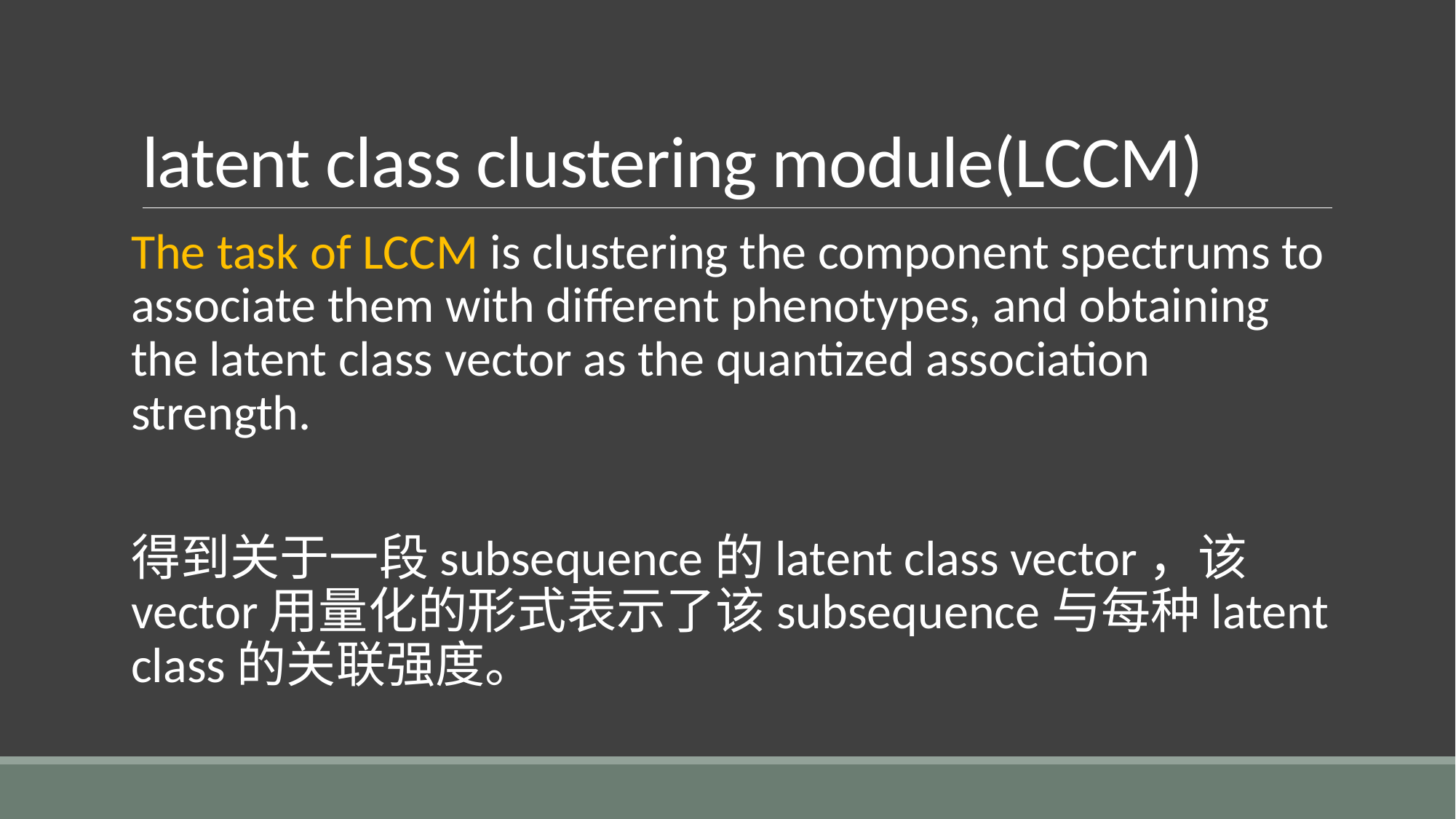

# latent class clustering module(LCCM)
The task of LCCM is clustering the component spectrums to associate them with different phenotypes, and obtaining the latent class vector as the quantized association strength.

得到关于一段subsequence的latent class vector，该vector用量化的形式表示了该subsequence与每种latent class的关联强度。